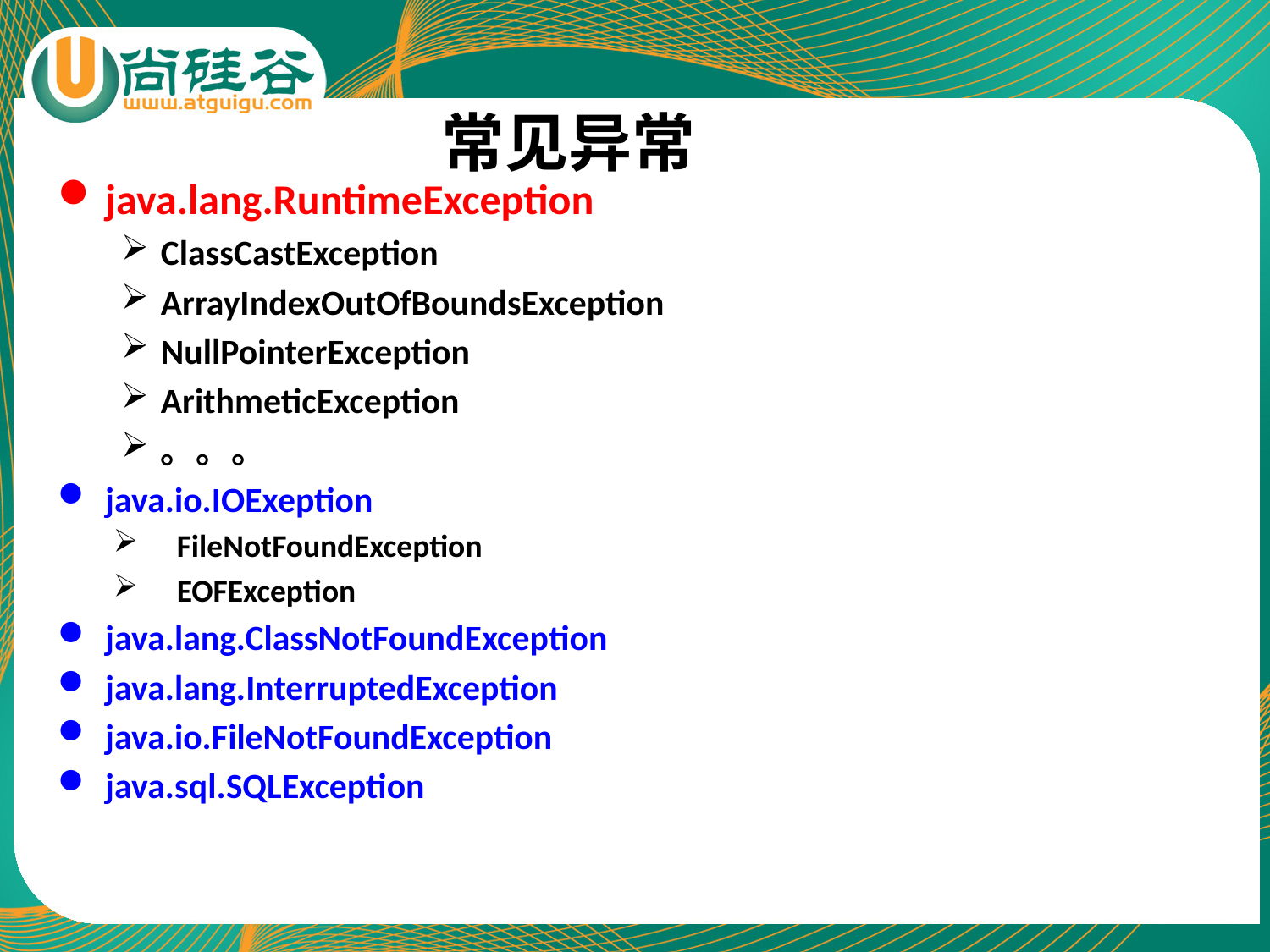

# 常见异常
java.lang.RuntimeException
ClassCastException
ArrayIndexOutOfBoundsException
NullPointerException
ArithmeticException
。。。
java.io.IOExeption
FileNotFoundException
EOFException
java.lang.ClassNotFoundException
java.lang.InterruptedException
java.io.FileNotFoundException
java.sql.SQLException